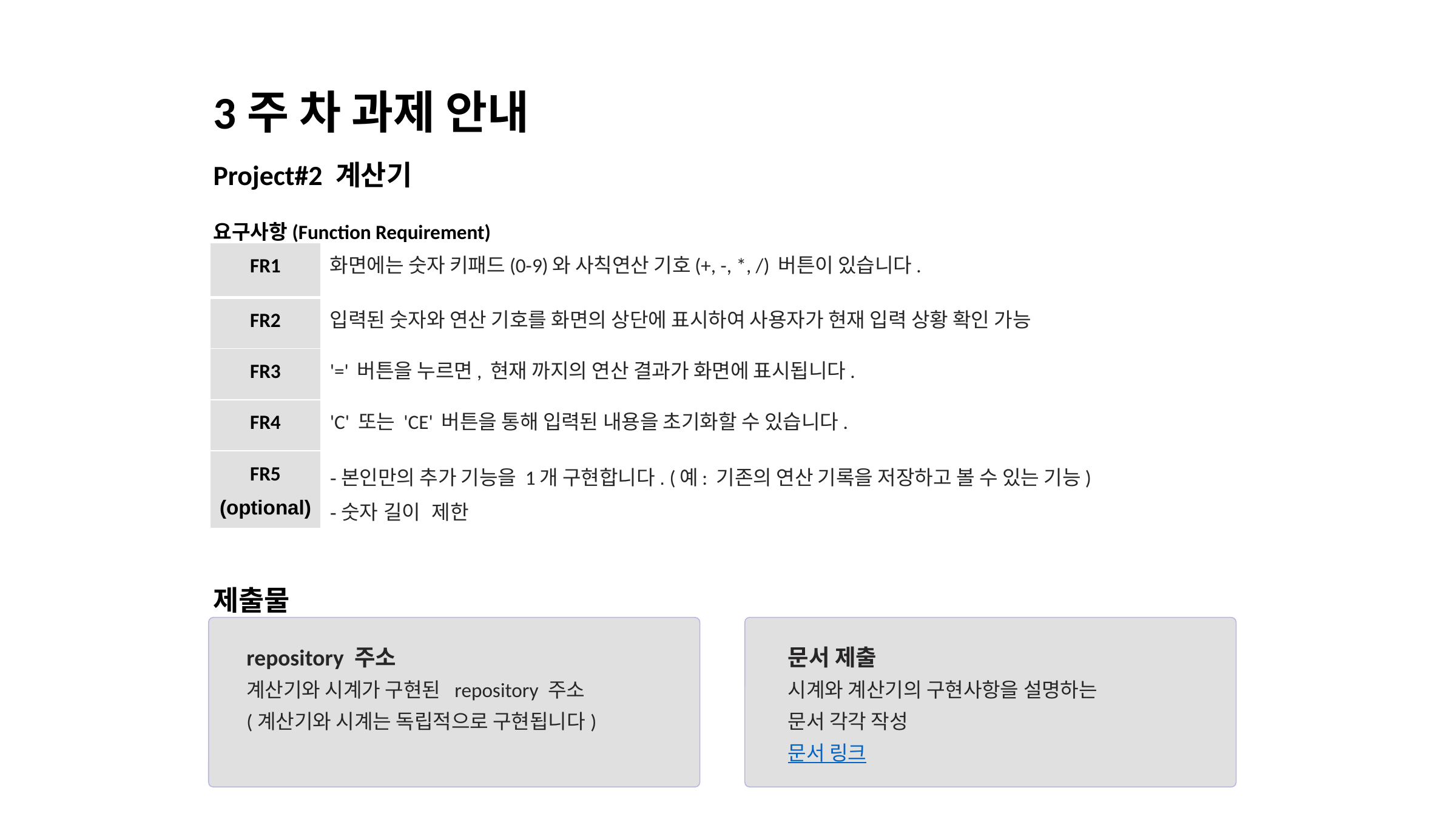

3주 차 과제 안내
Project#2 계산기
요구사항(Function Requirement)
| FR1 | 화면에는 숫자 키패드(0-9)와 사칙연산 기호(+, -, \*, /) 버튼이 있습니다. |
| --- | --- |
| FR2 | 입력된 숫자와 연산 기호를 화면의 상단에 표시하여 사용자가 현재 입력 상황 확인 가능 |
| FR3 | '=' 버튼을 누르면, 현재 까지의 연산 결과가 화면에 표시됩니다. |
| FR4 | 'C' 또는 'CE' 버튼을 통해 입력된 내용을 초기화할 수 있습니다. |
| FR5 (optional) | -본인만의 추가 기능을 1개 구현합니다. (예: 기존의 연산 기록을 저장하고 볼 수 있는 기능) -숫자 길이 제한 |
제출물

문서 제출
시계와 계산기의 구현사항을 설명하는
문서 각각 작성
문서 링크
repository 주소
계산기와 시계가 구현된  repository 주소
(계산기와 시계는 독립적으로 구현됩니다)